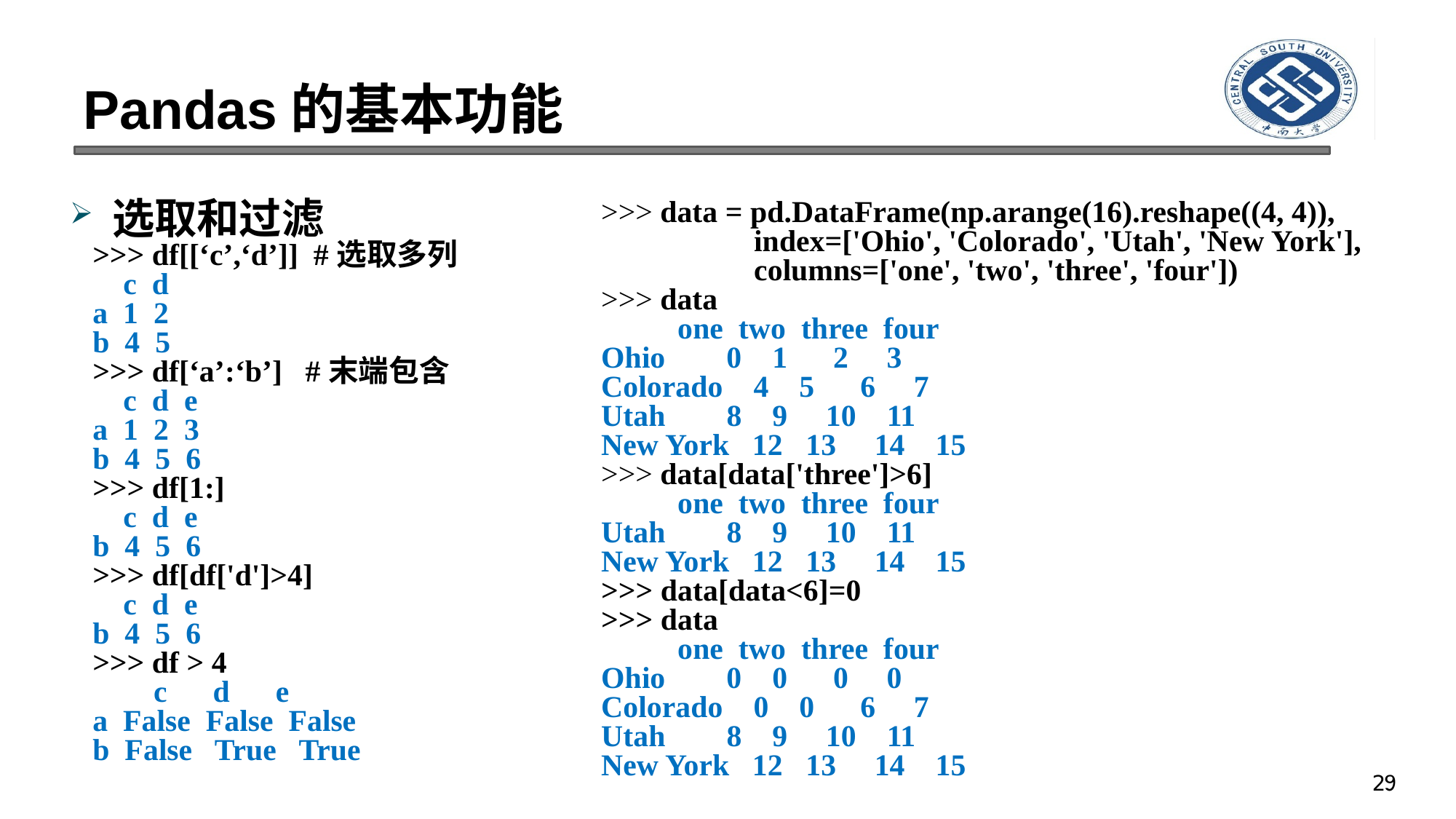

# Pandas的基本功能
选取和过滤
>>> df[[‘c’,‘d’]]  #选取多列
    c  d
a  1  2
b  4  5
>>> df[‘a’:‘b’]   #末端包含
    c  d  e
a  1  2  3
b  4  5  6
>>> df[1:]
    c  d  e
b  4  5  6
>>> df[df['d']>4]
    c  d  e
b  4  5  6
>>> df > 4
        c      d      e
a  False  False  False
b  False   True   True
>>> data = pd.DataFrame(np.arange(16).reshape((4, 4)),
                    index=['Ohio', 'Colorado', 'Utah', 'New York'],
                    columns=['one', 'two', 'three', 'four'])
>>> data
          one  two  three  four
Ohio        0    1      2     3
Colorado    4    5      6     7
Utah        8    9     10    11
New York   12   13     14    15
>>> data[data['three']>6]
          one  two  three  four
Utah        8    9     10    11
New York   12   13     14    15
>>> data[data<6]=0
>>> data
          one  two  three  four
Ohio        0    0      0     0
Colorado    0    0      6     7
Utah        8    9     10    11
New York   12   13     14    15

29